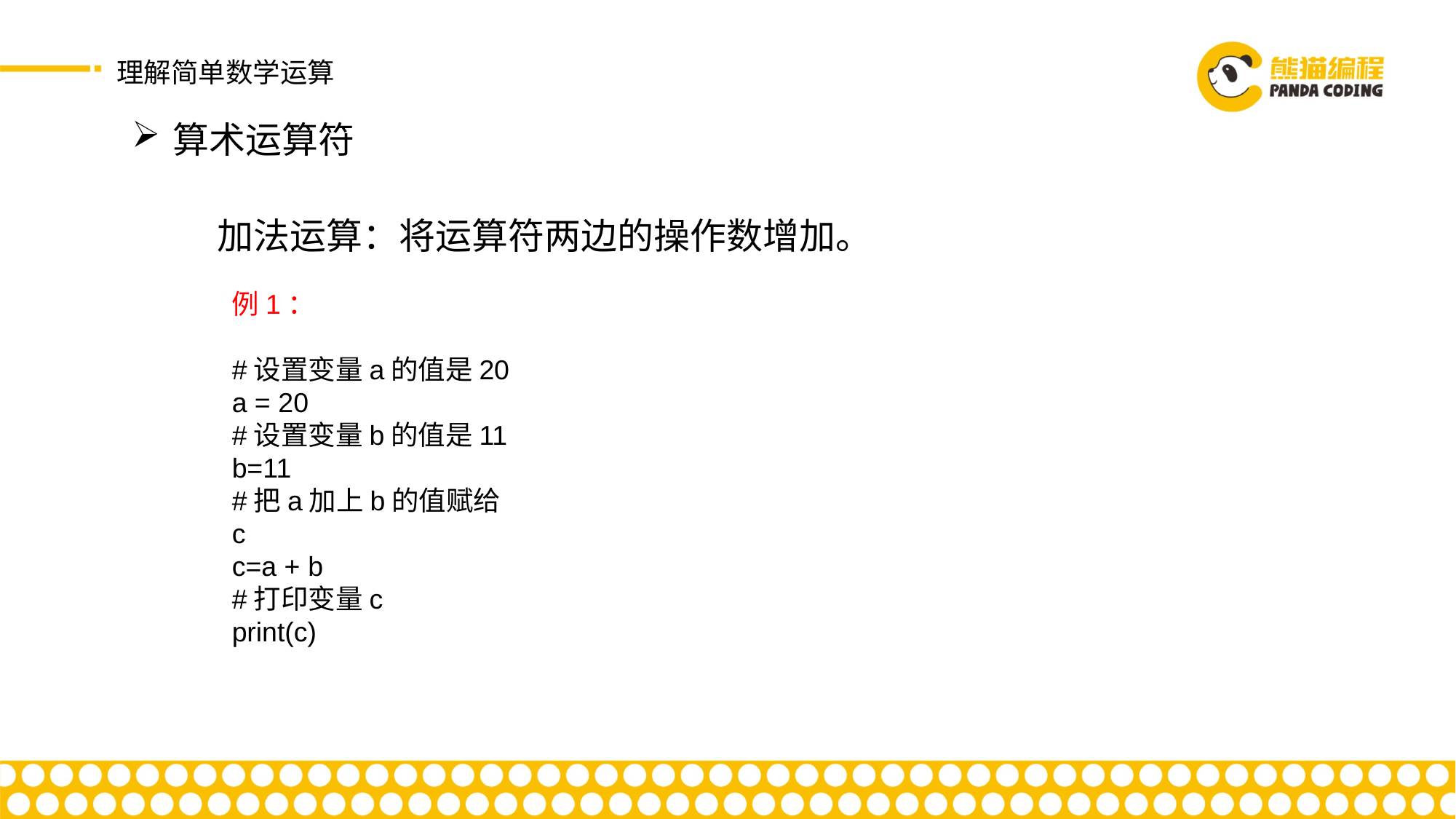

理解简单数学运算
算术运算符
加法运算：将运算符两边的操作数增加。
例1：

#设置变量a的值是20
a = 20
#设置变量b的值是11
b=11
#把a加上b的值赋给c
c=a + b
#打印变量c
print(c)